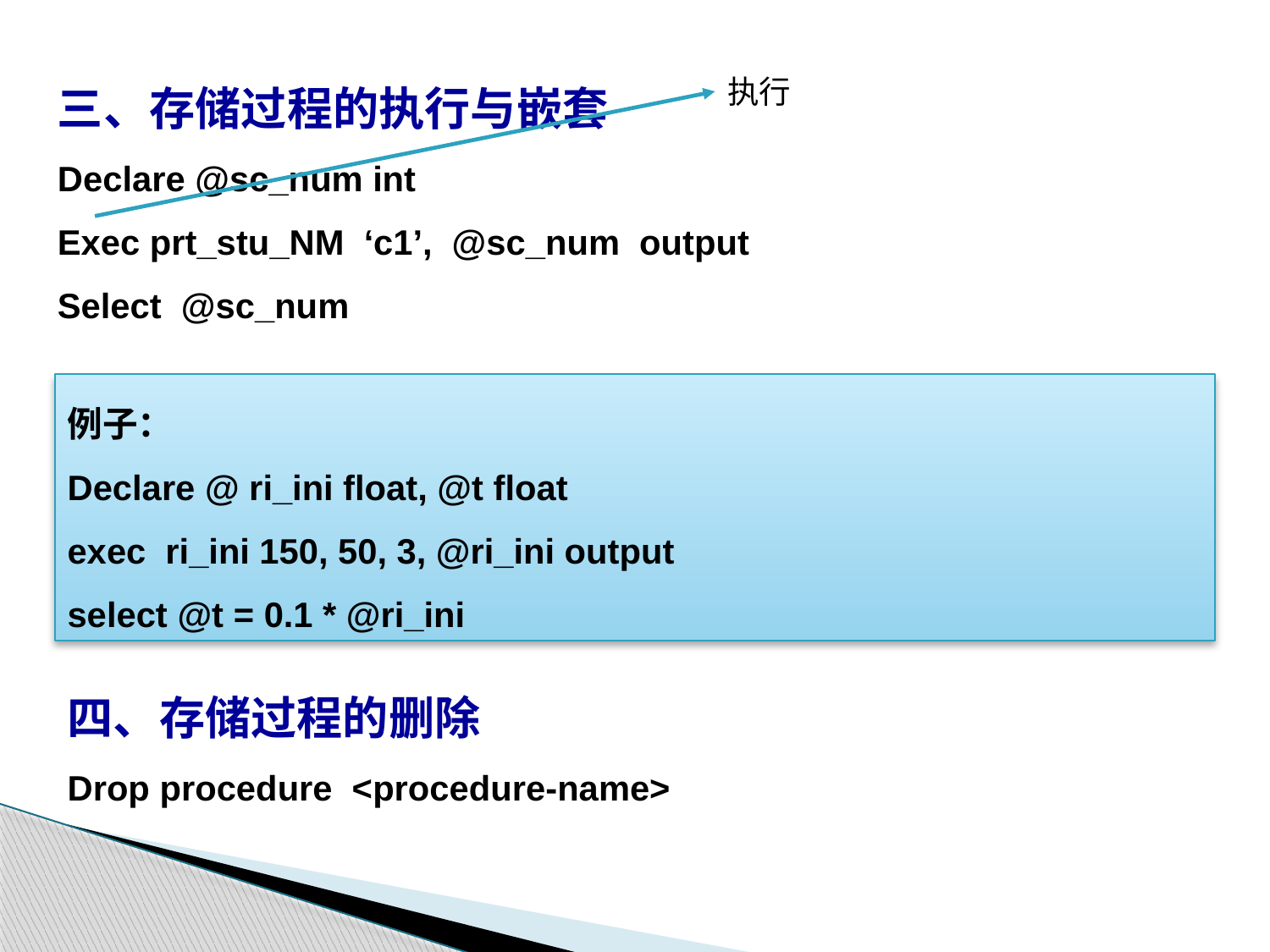

三、存储过程的执行与嵌套
Declare @sc_num int
Exec prt_stu_NM  ‘c1’,  @sc_num  output
Select  @sc_num

执行
例子：
Declare @ ri_ini float, @t float
exec  ri_ini 150, 50, 3, @ri_ini output
select @t = 0.1 * @ri_ini
四、存储过程的删除
Drop procedure  <procedure-name>